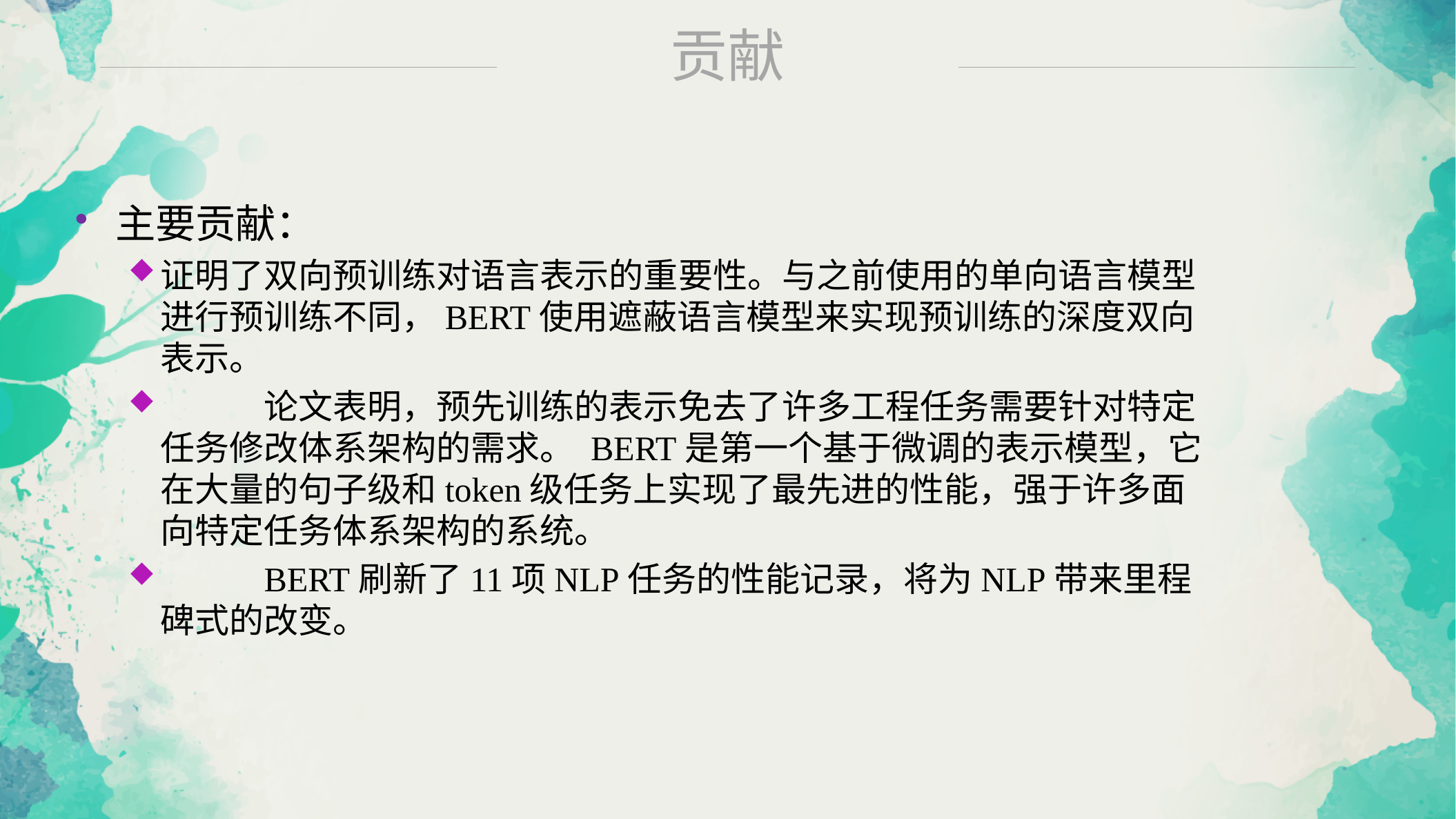

贡献
主要贡献：
证明了双向预训练对语言表示的重要性。与之前使用的单向语言模型进行预训练不同，BERT使用遮蔽语言模型来实现预训练的深度双向表示。
	论文表明，预先训练的表示免去了许多工程任务需要针对特定任务修改体系架构的需求。 BERT是第一个基于微调的表示模型，它在大量的句子级和token级任务上实现了最先进的性能，强于许多面向特定任务体系架构的系统。
	BERT刷新了11项NLP任务的性能记录，将为NLP带来里程碑式的改变。